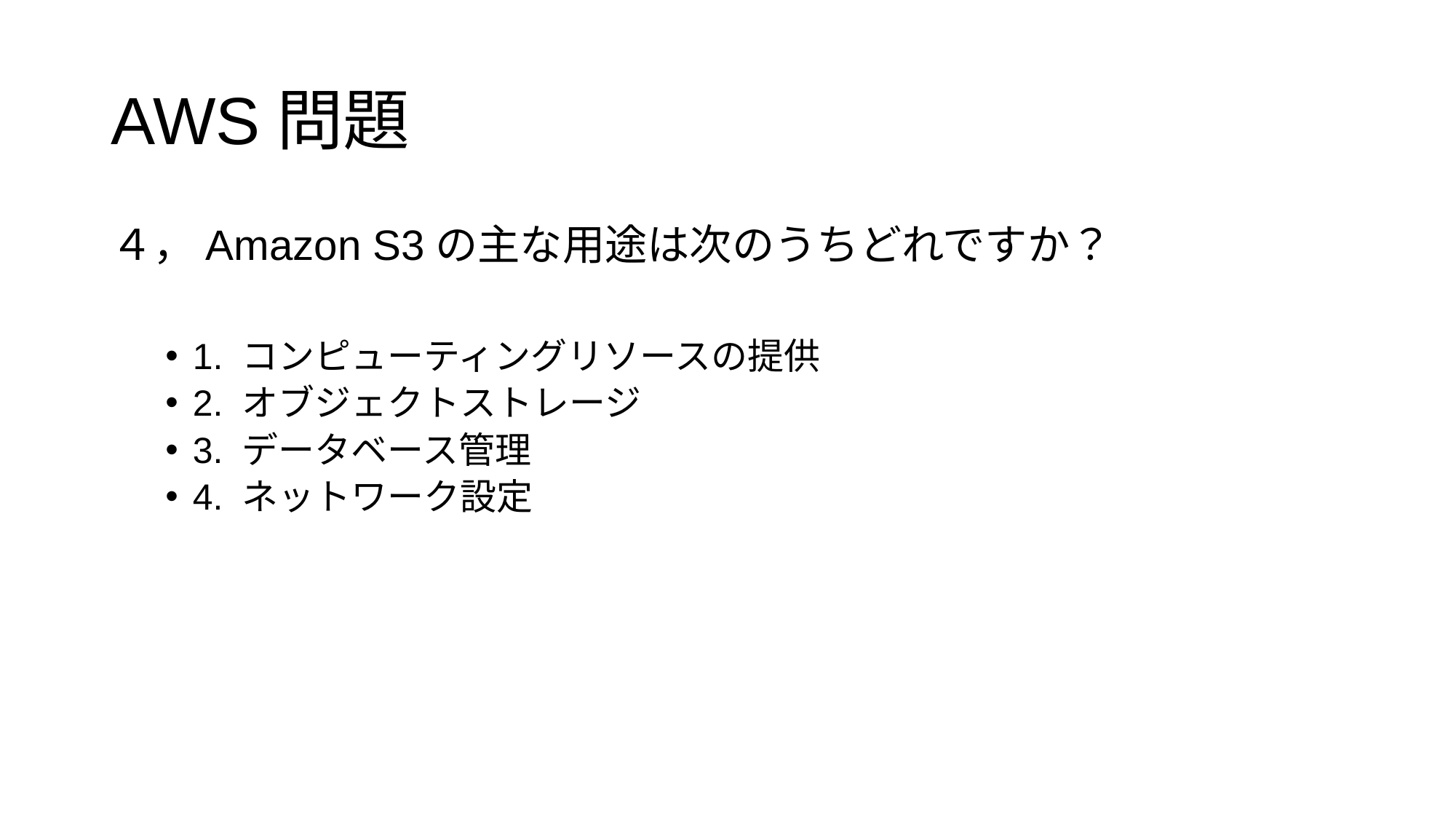

# AWS問題
４，Amazon S3の主な用途は次のうちどれですか？

1. コンピューティングリソースの提供
2. オブジェクトストレージ
3. データベース管理
4. ネットワーク設定